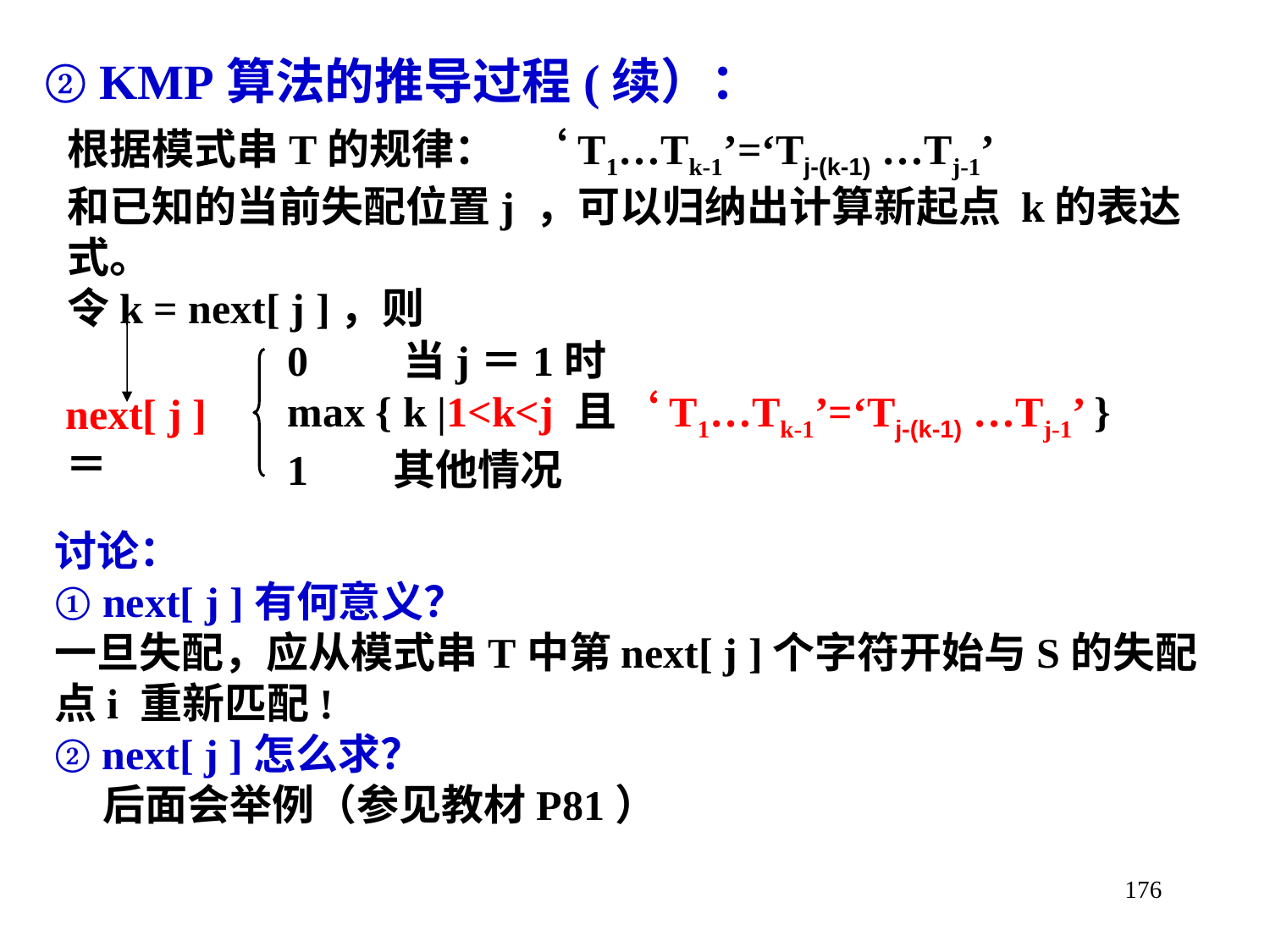

# ② KMP算法的推导过程(续）：
根据模式串T的规律：   ‘T1…Tk-1’=‘Tj-(k-1) …Tj-1’
和已知的当前失配位置j ，可以归纳出计算新起点 k的表达式。
令k = next[ j ]，则

0        当j＝1时
max { k |1<k<j 且‘T1…Tk-1’=‘Tj-(k-1) …Tj-1’ }
1       其他情况

next[ j ]＝
讨论：
① next[ j ]有何意义？
一旦失配，应从模式串T中第next[ j ]个字符开始与S的失配点i 重新匹配!
② next[ j ]怎么求？
    后面会举例（参见教材P81）
176